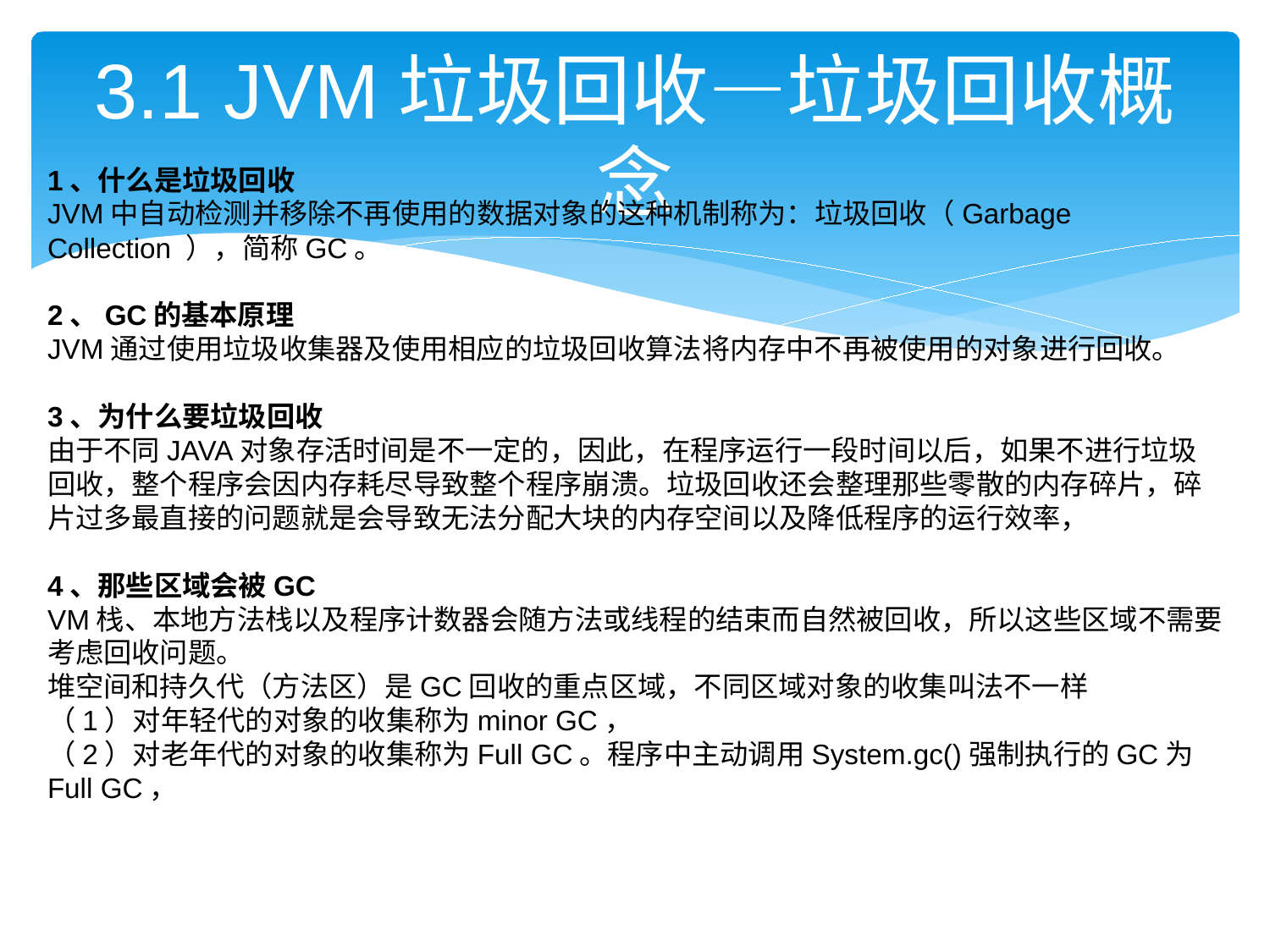

# 3.1 JVM垃圾回收—垃圾回收概念
1、什么是垃圾回收
JVM中自动检测并移除不再使用的数据对象的这种机制称为：垃圾回收（Garbage Collection ），简称GC。

2、GC的基本原理
JVM通过使用垃圾收集器及使用相应的垃圾回收算法将内存中不再被使用的对象进行回收。

3、为什么要垃圾回收
由于不同JAVA对象存活时间是不一定的，因此，在程序运行一段时间以后，如果不进行垃圾回收，整个程序会因内存耗尽导致整个程序崩溃。垃圾回收还会整理那些零散的内存碎片，碎片过多最直接的问题就是会导致无法分配大块的内存空间以及降低程序的运行效率，

4、那些区域会被GC
VM栈、本地方法栈以及程序计数器会随方法或线程的结束而自然被回收，所以这些区域不需要考虑回收问题。
堆空间和持久代（方法区）是GC回收的重点区域，不同区域对象的收集叫法不一样
（1）对年轻代的对象的收集称为minor GC，
（2）对老年代的对象的收集称为Full GC。程序中主动调用System.gc()强制执行的GC为Full GC，